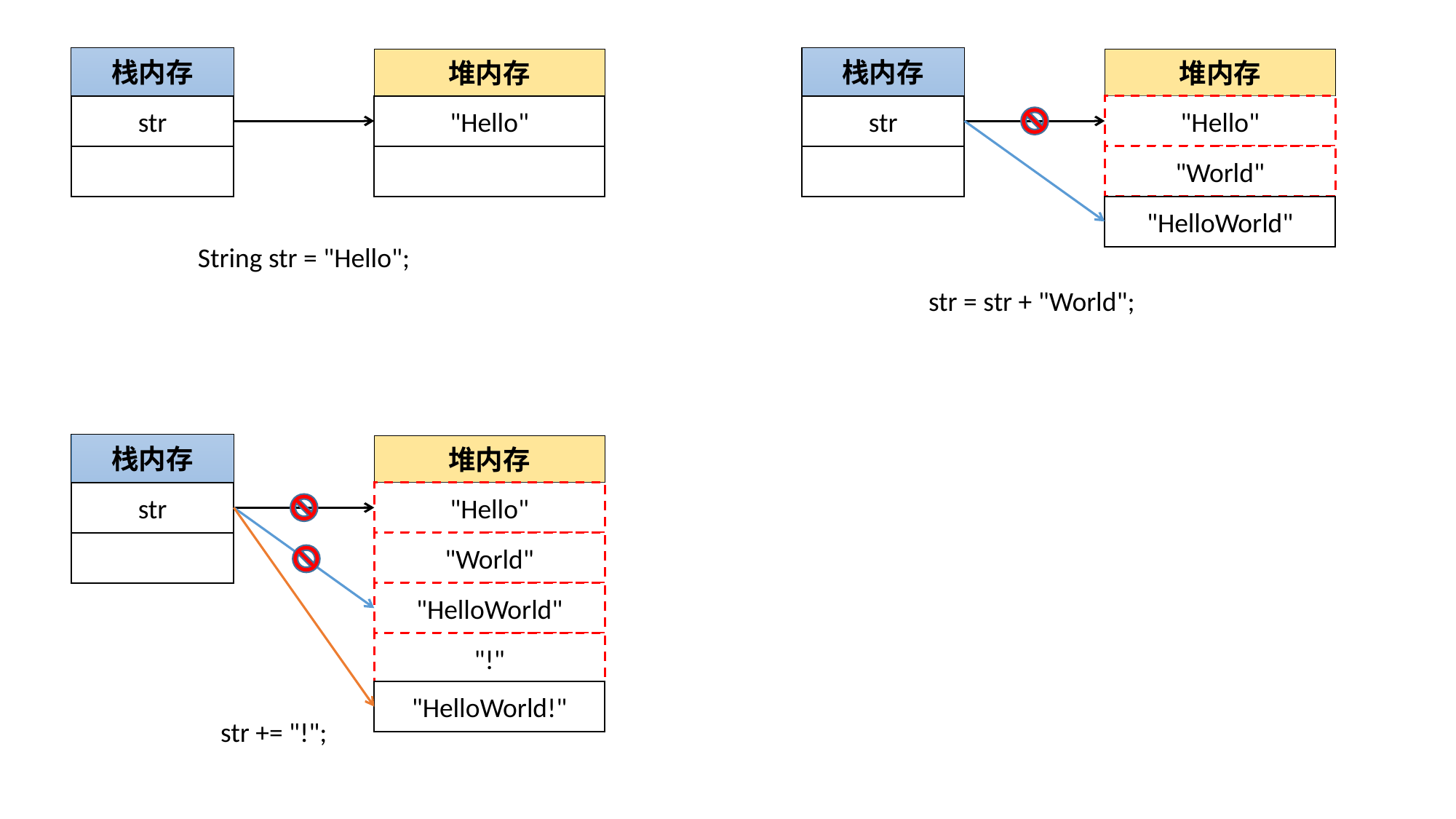

栈内存
栈内存
堆内存
堆内存
str
"Hello"
str
"Hello"

"World"
"HelloWorld"
String str = "Hello";
str = str + "World";
栈内存
堆内存
str
"Hello"

"World"

"HelloWorld"
"!"
"HelloWorld!"
str += "!";